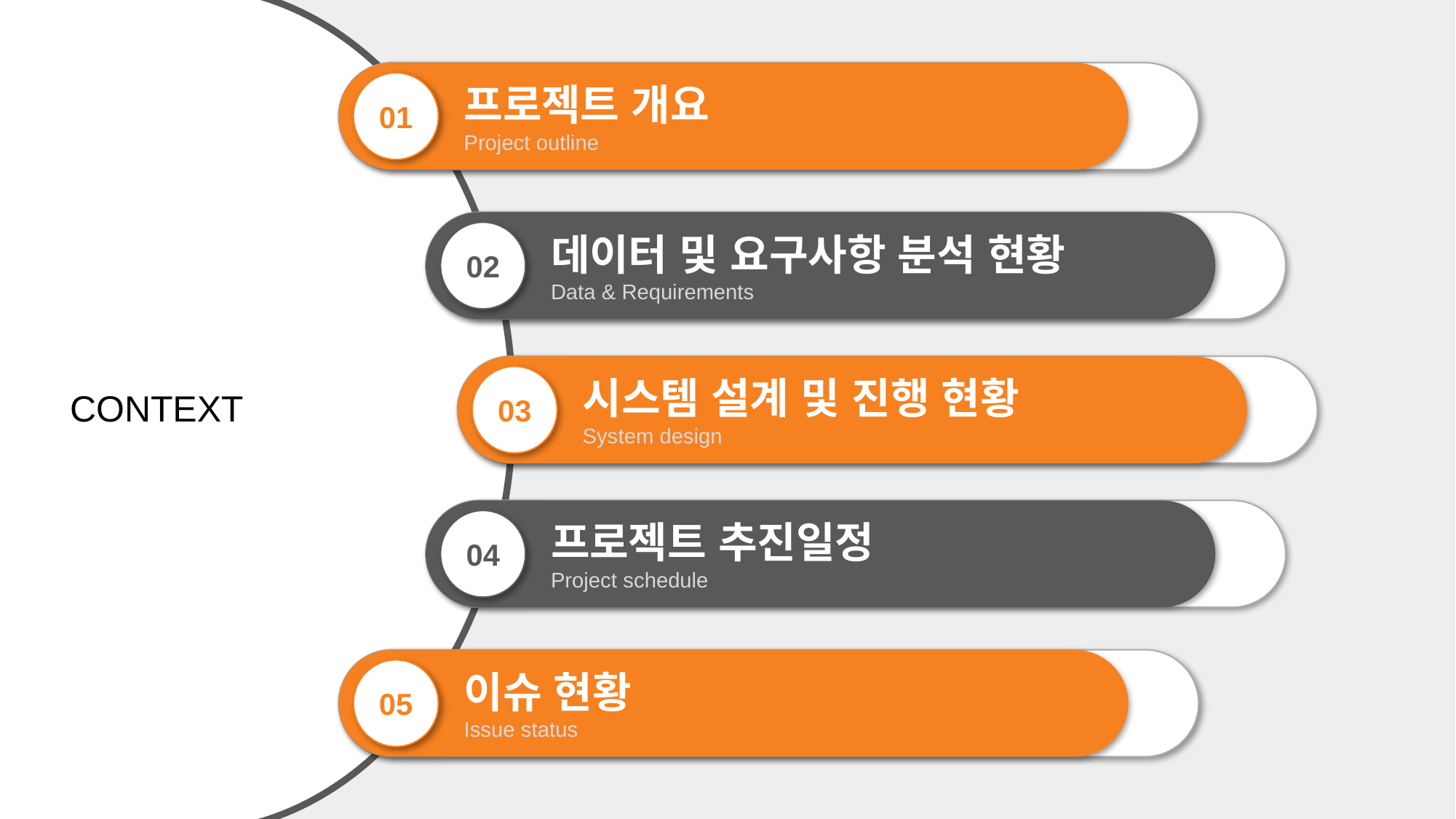

01
프로젝트 개요
Project outline

02
데이터 및 요구사항 분석 현황
Data & Requirements

03
시스템 설계 및 진행 현황
System design
CONTEXT

04
프로젝트 추진일정
Project schedule

05
이슈 현황
Issue status